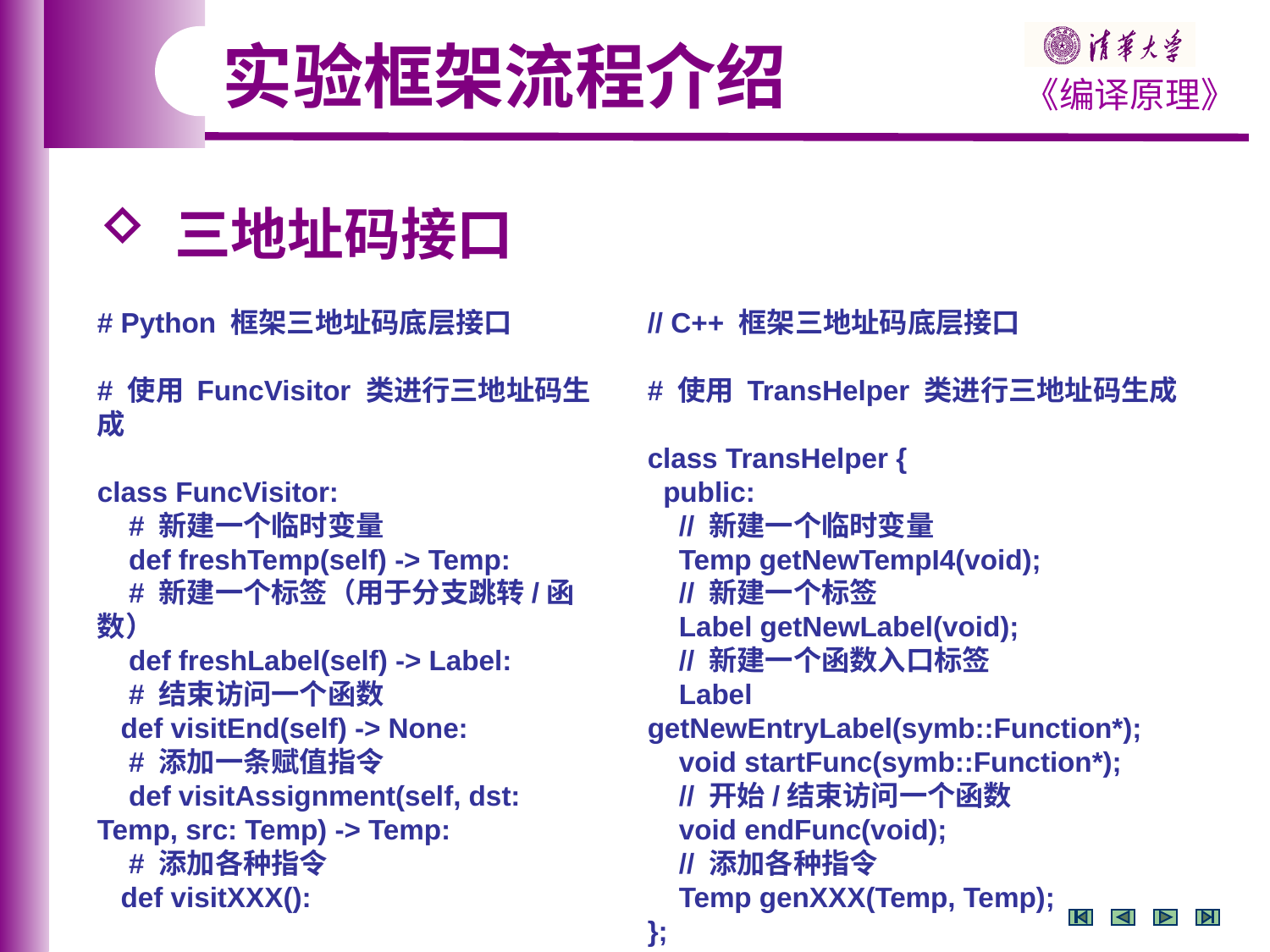

实验框架流程介绍
 三地址码接口
# Python 框架三地址码底层接口

# 使用 FuncVisitor 类进行三地址码生成

class FuncVisitor:
    # 新建一个临时变量
    def freshTemp(self) -> Temp:
    # 新建一个标签（用于分支跳转/函数）
    def freshLabel(self) -> Label:
    # 结束访问一个函数
   def visitEnd(self) -> None:
    # 添加一条赋值指令
    def visitAssignment(self, dst: Temp, src: Temp) -> Temp:
    # 添加各种指令
   def visitXXX():
// C++ 框架三地址码底层接口

# 使用 TransHelper 类进行三地址码生成

class TransHelper {
  public:
    // 新建一个临时变量
    Temp getNewTempI4(void);
    // 新建一个标签
    Label getNewLabel(void);
    // 新建一个函数入口标签
    Label getNewEntryLabel(symb::Function*);
    void startFunc(symb::Function*);
    // 开始/结束访问一个函数
    void endFunc(void);
    // 添加各种指令
    Temp genXXX(Temp, Temp);
};